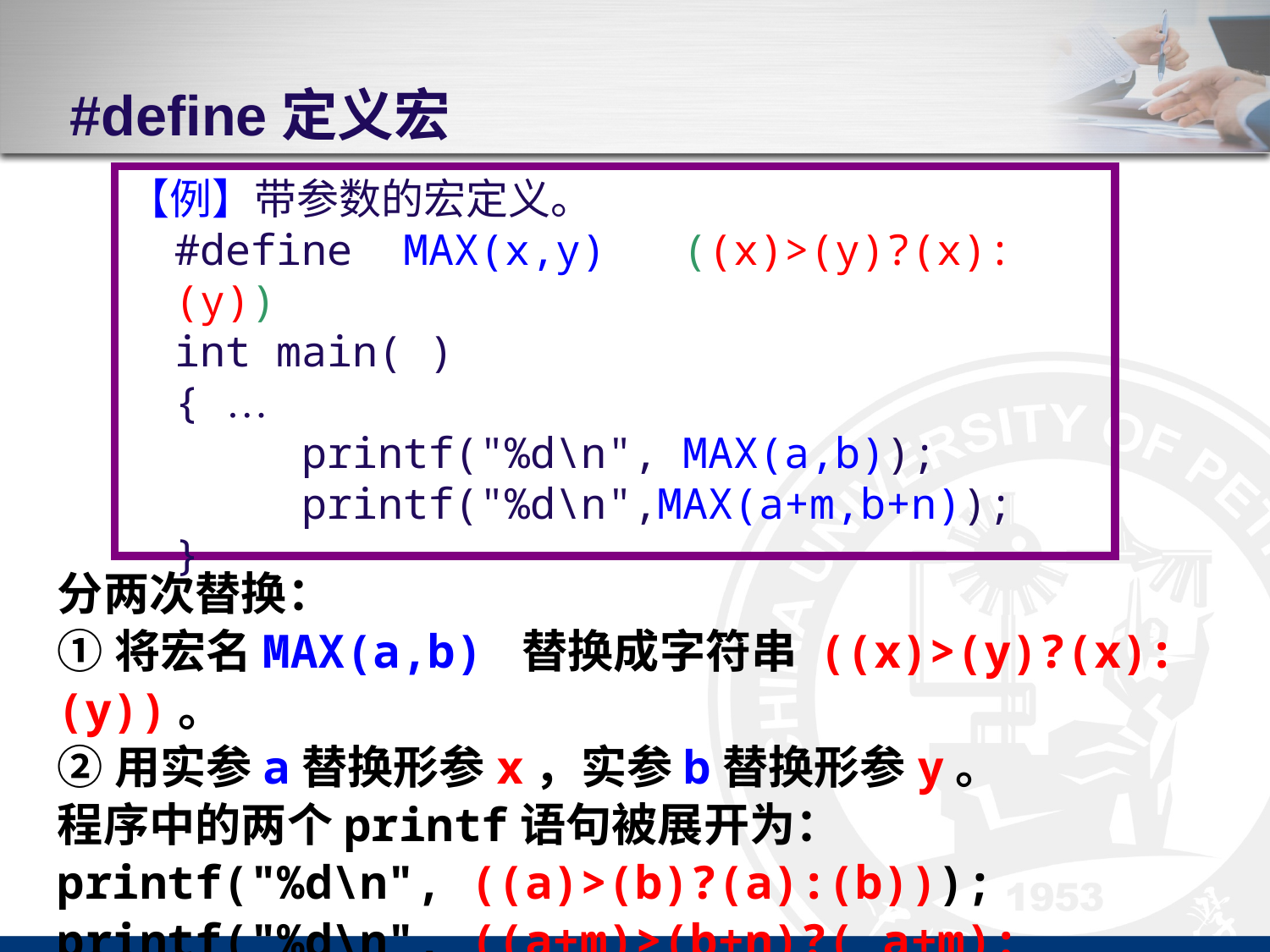

# #define定义宏
【例】带参数的宏定义。
	#define  MAX(x,y)   ((x)>(y)?(x):(y))
	int main( )
	{ …
		printf("%d\n", MAX(a,b));
		printf("%d\n",MAX(a+m,b+n));
	}
分两次替换：
①将宏名MAX(a,b) 替换成字符串 ((x)>(y)?(x):(y))。
②用实参a替换形参x，实参b替换形参y。
程序中的两个printf语句被展开为：
printf("%d\n", ((a)>(b)?(a):(b)));
printf("%d\n", ((a+m)>(b+n)?( a+m):( b+n)));